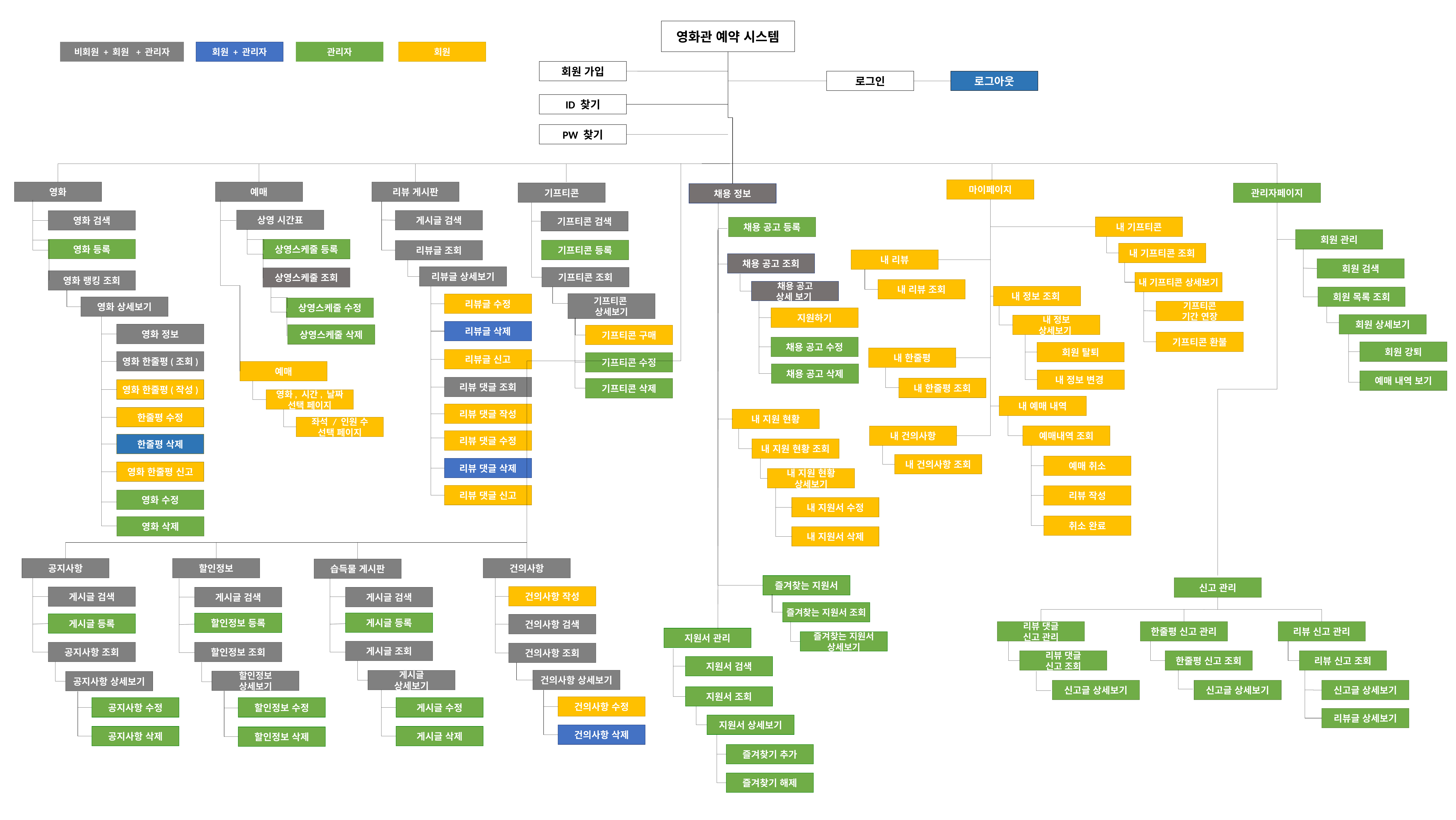

영화관 예약 시스템
비회원 + 회원  + 관리자
회원 + 관리자
관리자
회원
회원 가입
로그인
로그아웃
ID 찾기
PW 찾기
마이페이지
예매
영화
리뷰 게시판
기프티콘
관리자페이지
채용 정보
상영 시간표
게시글 검색
영화 검색
기프티콘 검색
내 기프티콘
채용 공고 등록
회원 관리
영화 등록
상영스케줄 등록
기프티콘 등록
리뷰글 조회
내 기프티콘 조회
내 리뷰
채용 공고 조회
회원 검색
리뷰글 상세보기
기프티콘 조회
상영스케줄 조회
영화 랭킹 조회
내 기프티콘 상세보기
내 리뷰 조회
채용 공고
상세 보기
내 정보 조회
회원 목록 조회
기프티콘
상세보기
리뷰글 수정
영화 상세보기
상영스케줄 수정
기프티콘
기간 연장
지원하기
회원 상세보기
내 정보
상세보기
리뷰글 삭제
영화 정보
상영스케줄 삭제
기프티콘 구매
기프티콘 환불
채용 공고 수정
회원 강퇴
회원 탈퇴
내 한줄평
리뷰글 신고
영화 한줄평(조회)
기프티콘 수정
예매
채용 공고 삭제
내 정보 변경
예매 내역 보기
리뷰 댓글 조회
내 한줄평 조회
기프티콘 삭제
영화 한줄평(작성)
영화, 시간, 날짜
선택 페이지
영화, 시간, 날짜
선택 페이지
내 예매 내역
리뷰 댓글 작성
한줄평 수정
내 지원 현황
좌석 / 인원 수
선택 페이지
예매내역 조회
내 건의사항
리뷰 댓글 수정
한줄평 삭제
내 지원 현황 조회
내 건의사항 조회
예매 취소
리뷰 댓글 삭제
영화 한줄평 신고
내 지원 현황 상세보기
리뷰 댓글 신고
리뷰 작성
영화 수정
내 지원서 수정
취소 완료
영화 삭제
내 지원서 삭제
공지사항
할인정보
건의사항
습득물 게시판
즐겨찾는 지원서
신고 관리
건의사항 작성
게시글 검색
게시글 검색
게시글 검색
즐겨찾는 지원서 조회
게시글 등록
할인정보 등록
게시글 등록
건의사항 검색
리뷰 댓글
신고 관리
한줄평 신고 관리
리뷰 신고 관리
지원서 관리
즐겨찾는 지원서 상세보기
게시글 조회
할인정보 조회
공지사항 조회
건의사항 조회
리뷰 댓글
신고 조회
한줄평 신고 조회
리뷰 신고 조회
지원서 검색
건의사항 상세보기
게시글
상세보기
할인정보
상세보기
공지사항 상세보기
신고글 상세보기
신고글 상세보기
신고글 상세보기
지원서 조회
건의사항 수정
할인정보 수정
공지사항 수정
게시글 수정
리뷰글 상세보기
지원서 상세보기
건의사항 삭제
게시글 삭제
공지사항 삭제
할인정보 삭제
즐겨찾기 추가
즐겨찾기 해제